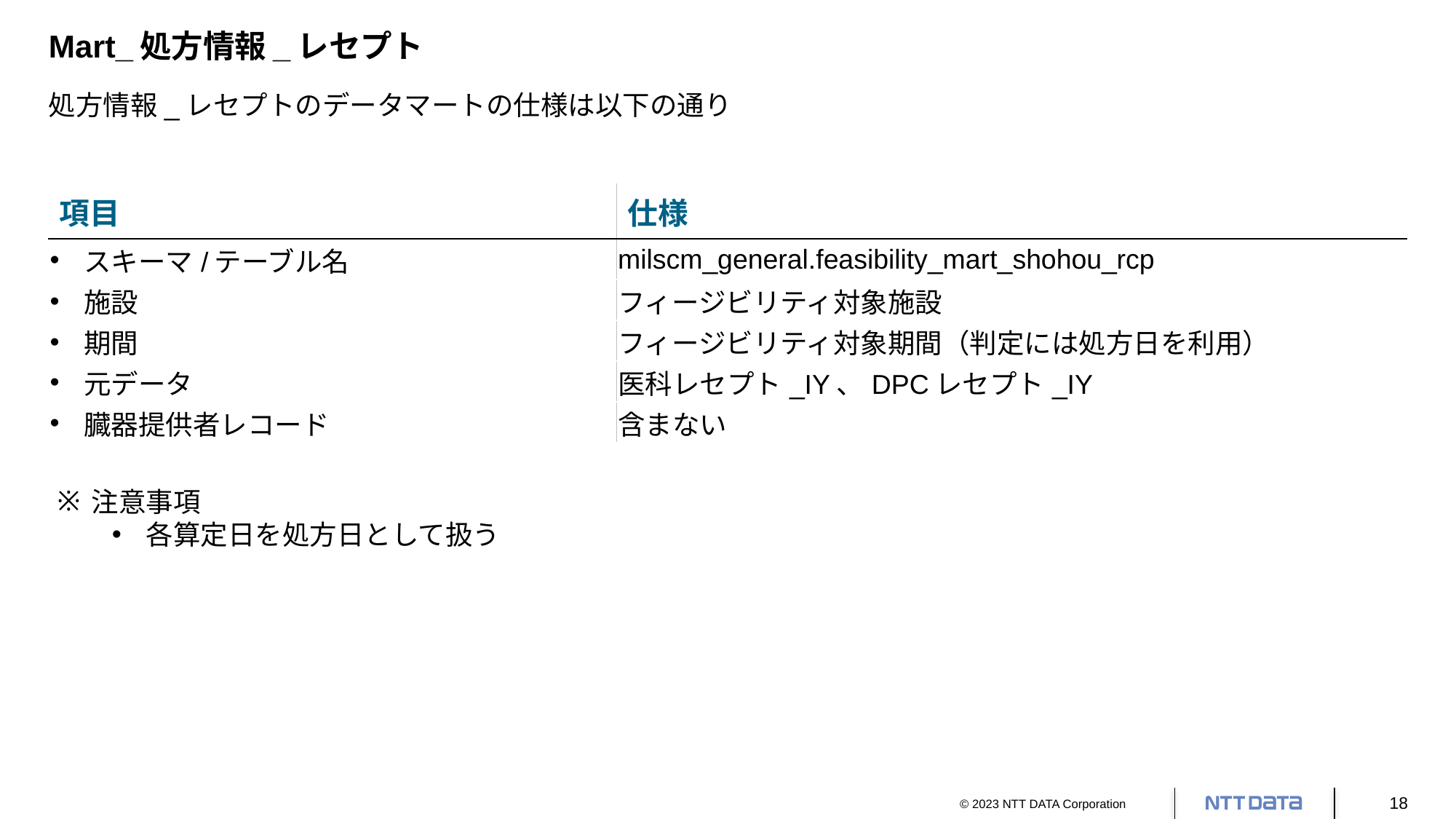

# Mart_処方情報_レセプト
処方情報_レセプトのデータマートの仕様は以下の通り
| 項目 | 仕様 |
| --- | --- |
| スキーマ/テーブル名 | milscm\_general.feasibility\_mart\_shohou\_rcp |
| 施設 | フィージビリティ対象施設 |
| 期間 | フィージビリティ対象期間（判定には処方日を利用） |
| 元データ | 医科レセプト\_IY、DPCレセプト\_IY |
| 臓器提供者レコード | 含まない |
注意事項
各算定日を処方日として扱う